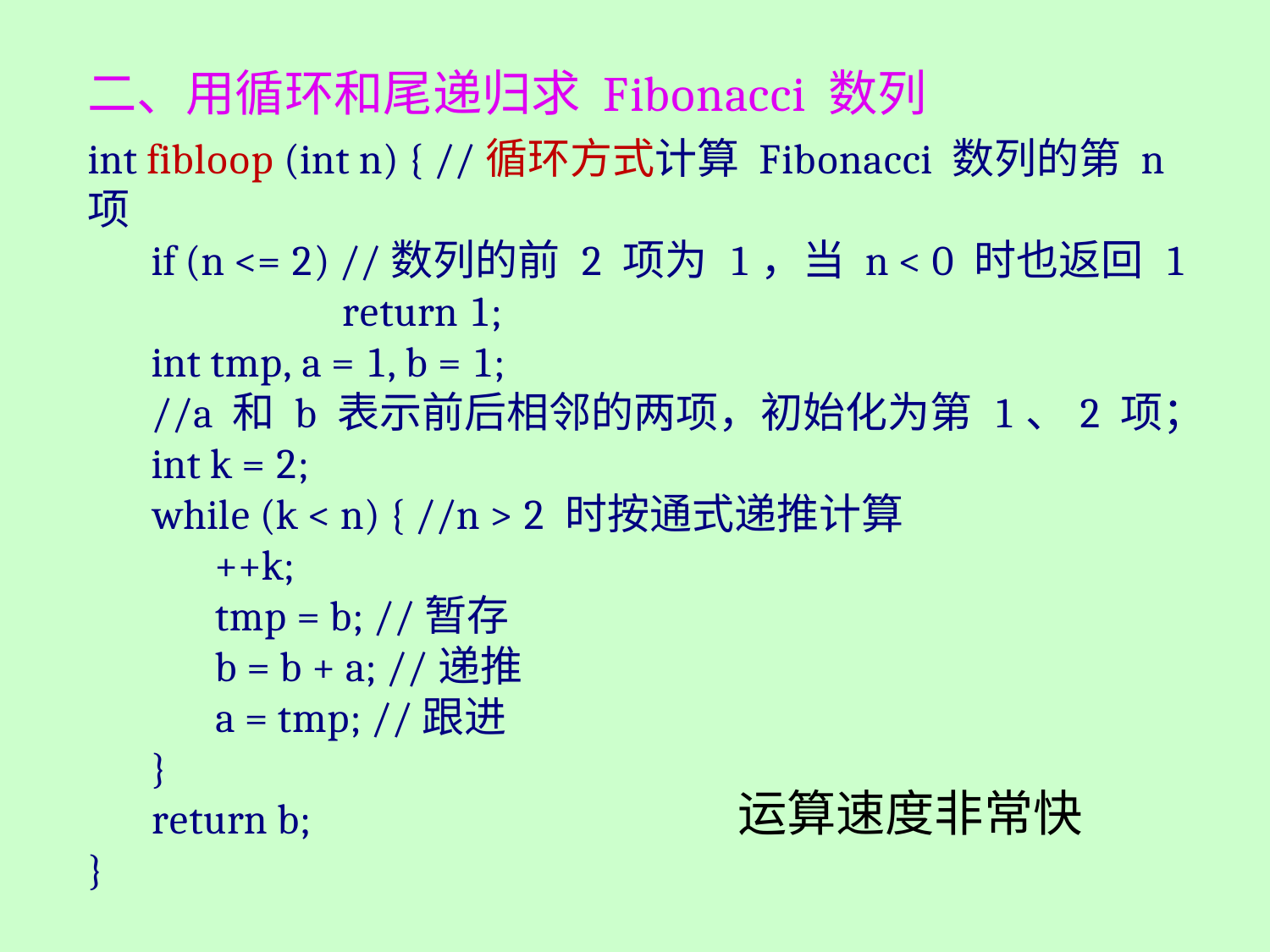

二、用循环和尾递归求 Fibonacci 数列
int fibloop (int n) { //循环方式计算 Fibonacci 数列的第 n 项
if (n <= 2) //数列的前 2 项为 1，当 n < 0 时也返回 1
		return 1;
int tmp, a = 1, b = 1;
//a 和 b 表示前后相邻的两项，初始化为第 1、2 项；
int k = 2;
while (k < n) { //n > 2 时按通式递推计算
++k;
tmp = b; //暂存
b = b + a; //递推
a = tmp; //跟进
}
return b;
}
运算速度非常快
98